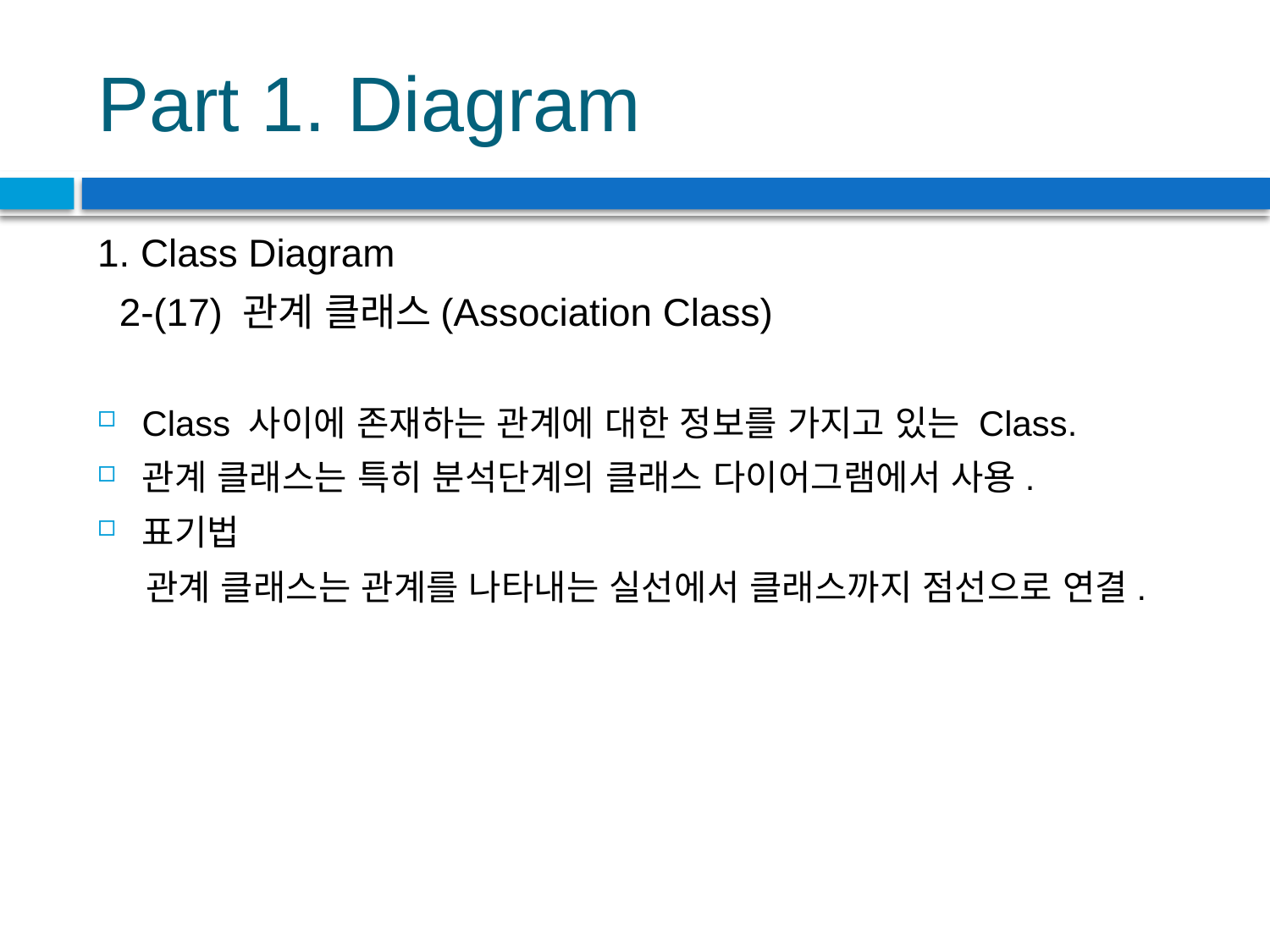

# Part 1. Diagram
1. Class Diagram
  2-(17) 관계 클래스(Association Class)

Class 사이에 존재하는 관계에 대한 정보를 가지고 있는 Class.
관계 클래스는 특히 분석단계의 클래스 다이어그램에서 사용.
표기법
    관계 클래스는 관계를 나타내는 실선에서 클래스까지 점선으로 연결.